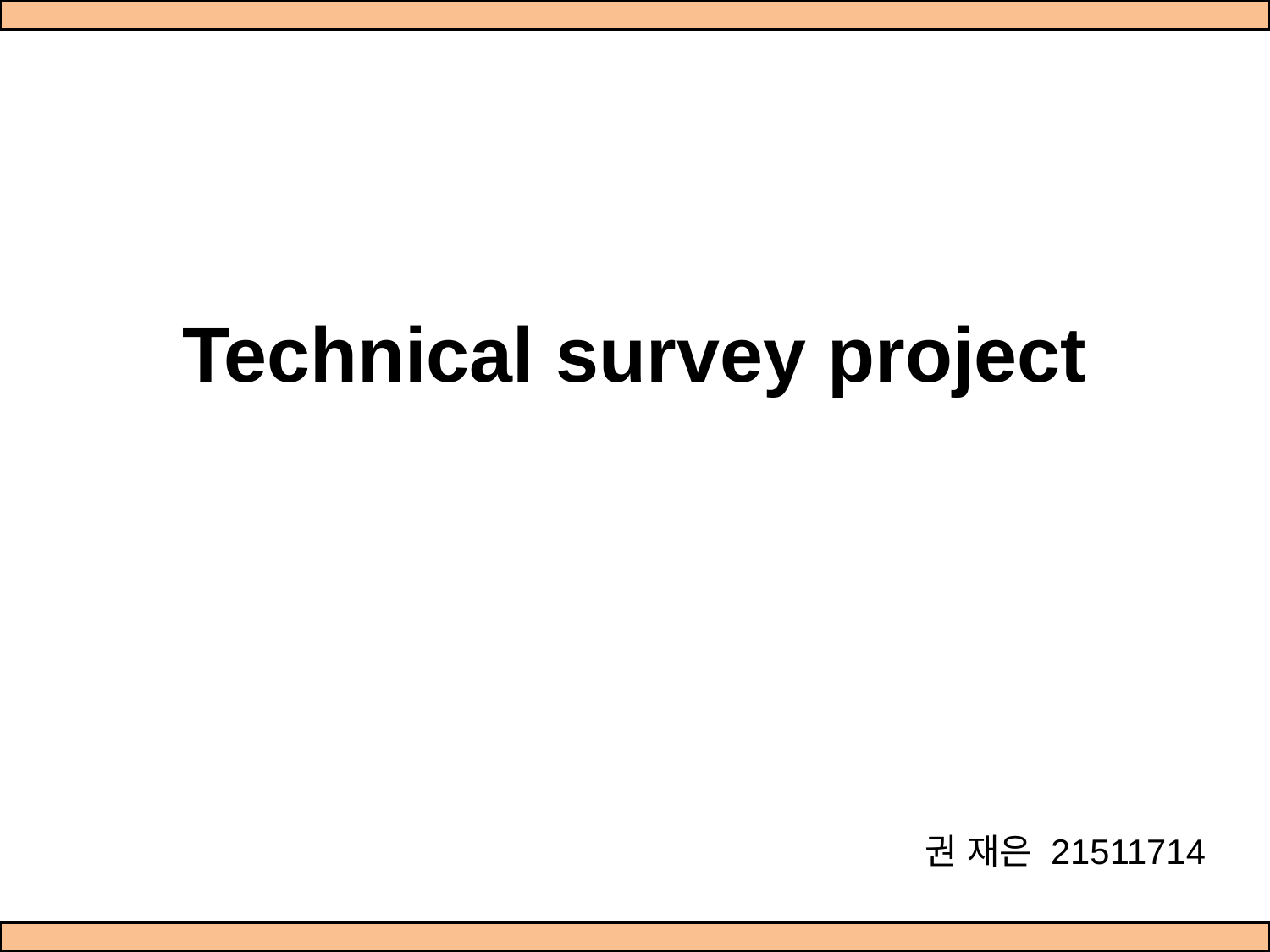

# Technical survey project
권 재은 21511714